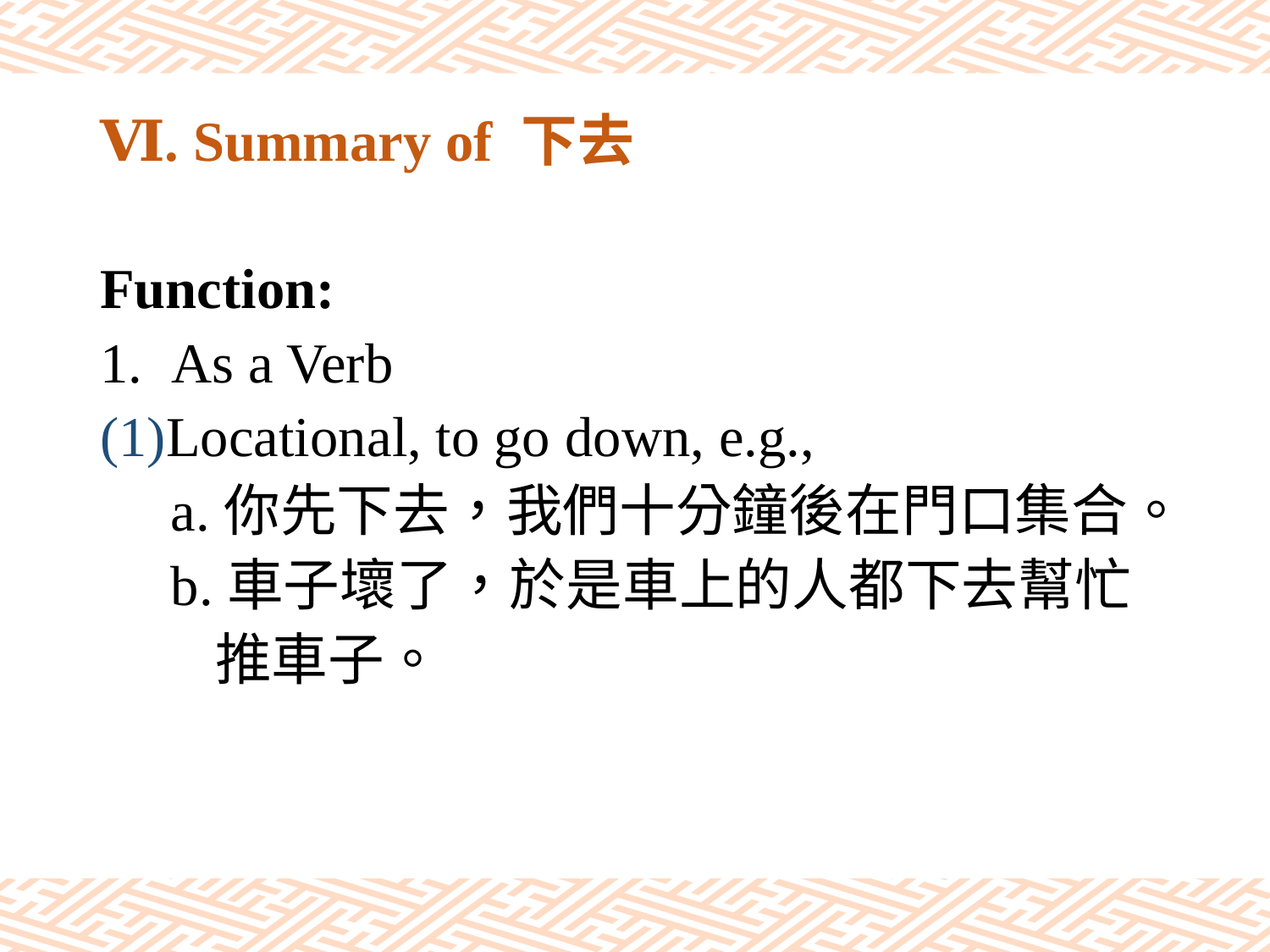

# Ⅵ. Summary of 下去
Function:
As a Verb
(1)Locational, to go down, e.g.,
     a.你先下去，我們十分鐘後在門口集合。
     b.車子壞了，於是車上的人都下去幫忙
        推車子。